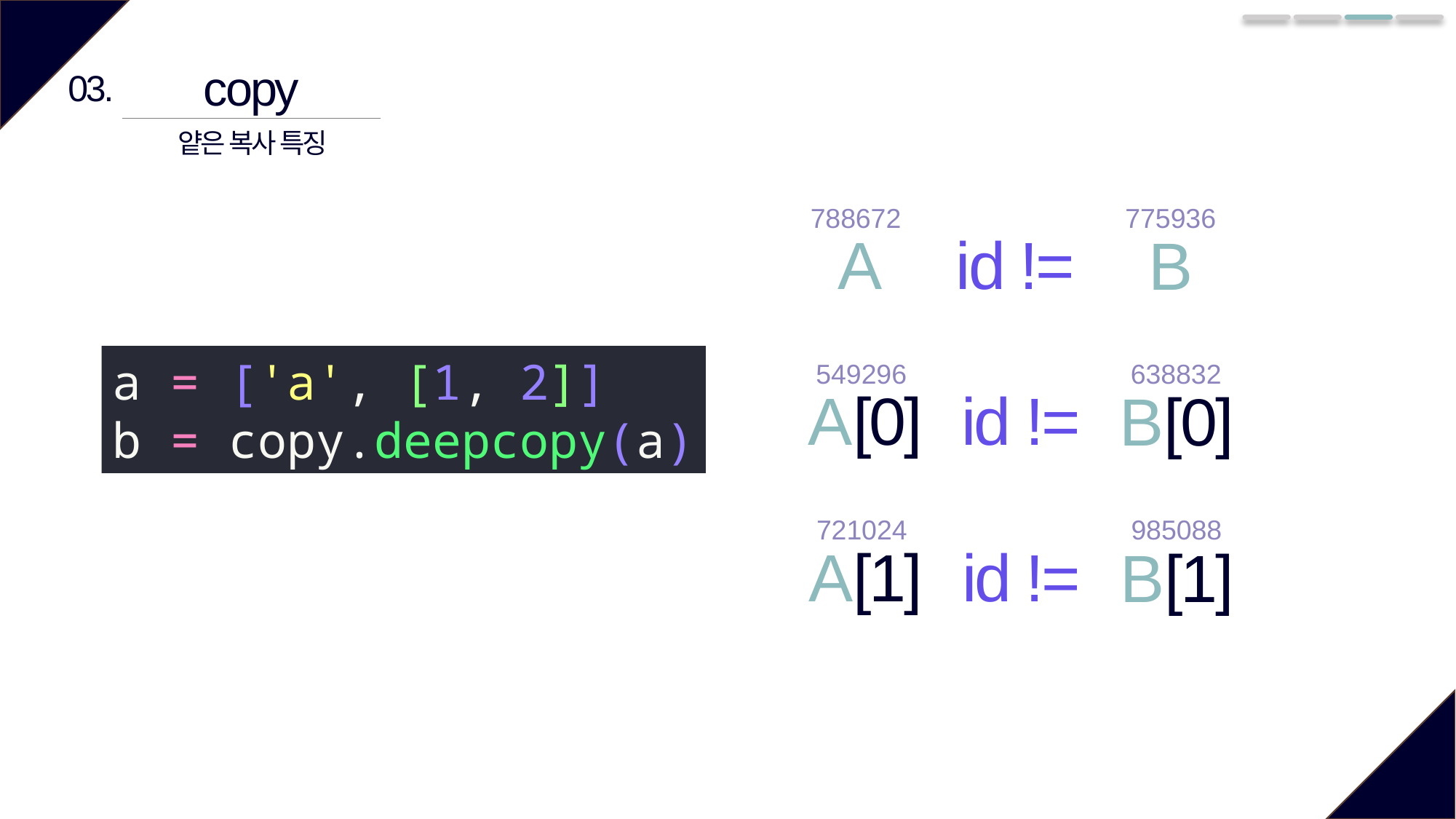

copy
03.
얕은 복사 특징
788672
775936
A
id !=
B
a = ['a', [1, 2]]
b = copy.deepcopy(a)
549296
638832
A[0]
id !=
B[0]
721024
985088
A[1]
id !=
B[1]